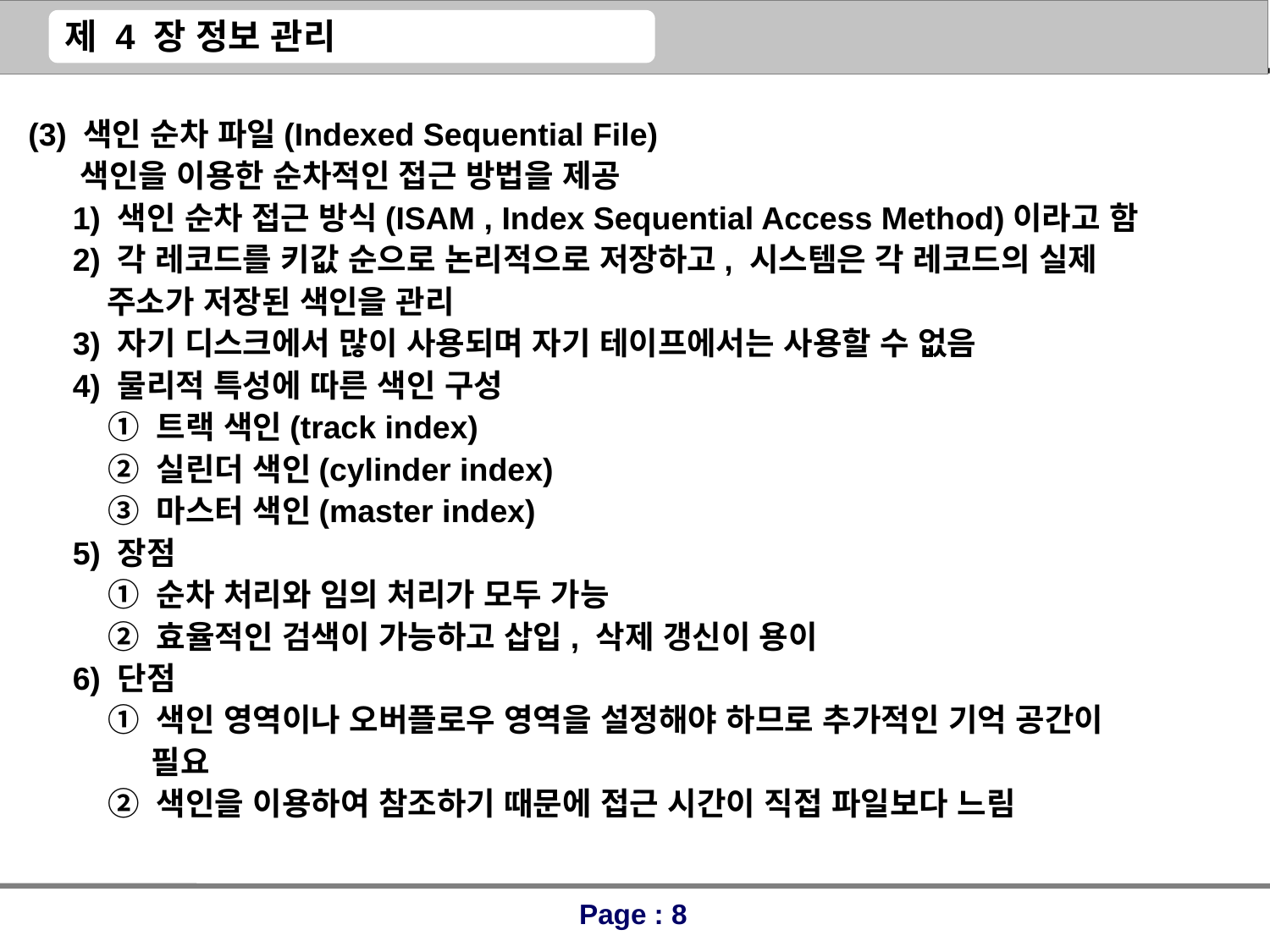

(3) 색인 순차 파일(Indexed Sequential File)
     색인을 이용한 순차적인 접근 방법을 제공
     1) 색인 순차 접근 방식(ISAM , Index Sequential Access Method)이라고 함
     2) 각 레코드를 키값 순으로 논리적으로 저장하고, 시스템은 각 레코드의 실제
        주소가 저장된 색인을 관리
     3) 자기 디스크에서 많이 사용되며 자기 테이프에서는 사용할 수 없음
     4) 물리적 특성에 따른 색인 구성
         ① 트랙 색인(track index)
         ② 실린더 색인(cylinder index)
         ③ 마스터 색인(master index)
     5) 장점
         ① 순차 처리와 임의 처리가 모두 가능
         ② 효율적인 검색이 가능하고 삽입, 삭제 갱신이 용이
     6) 단점
         ① 색인 영역이나 오버플로우 영역을 설정해야 하므로 추가적인 기억 공간이
             필요
         ② 색인을 이용하여 참조하기 때문에 접근 시간이 직접 파일보다 느림
Page : 8